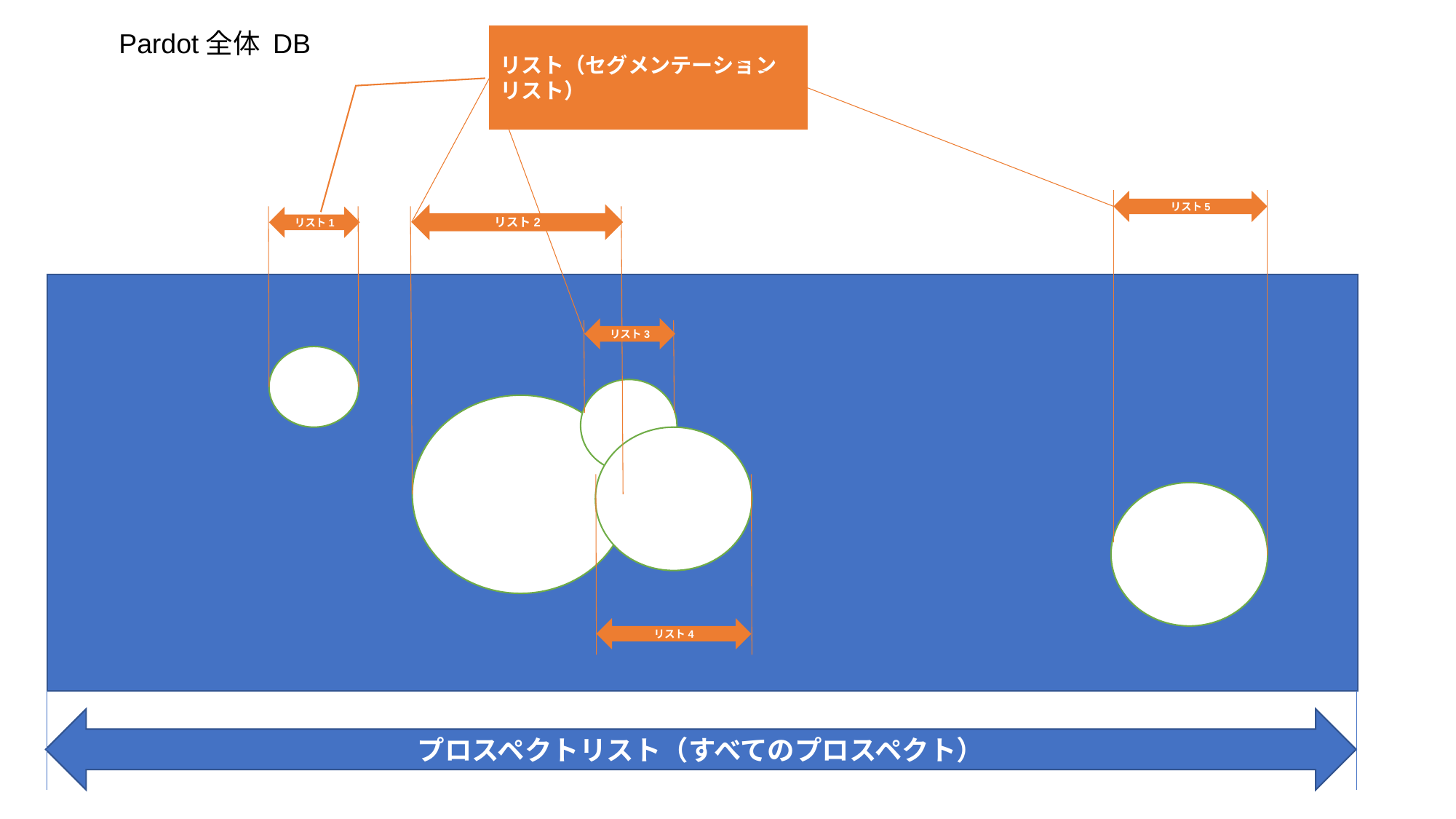

Pardot全体 DB
リスト（セグメンテーションリスト）
リスト5
リスト2
リスト1
リスト3

リスト4
プロスペクトリスト（すべてのプロスペクト）